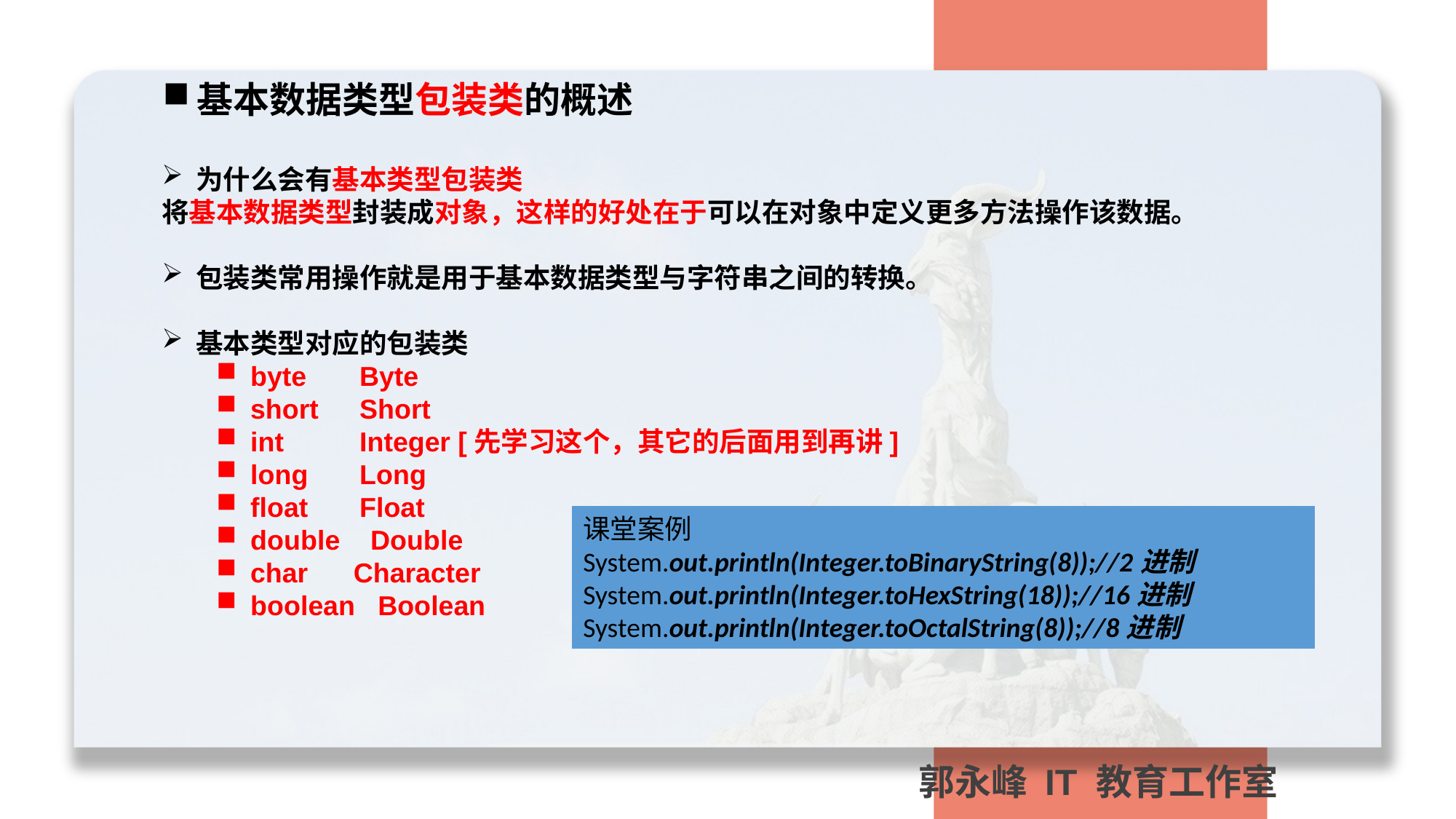

基本数据类型包装类的概述
为什么会有基本类型包装类
将基本数据类型封装成对象，这样的好处在于可以在对象中定义更多方法操作该数据。

包装类常用操作就是用于基本数据类型与字符串之间的转换。

基本类型对应的包装类
byte 	Byte
short 	Short
int 	Integer [先学习这个，其它的后面用到再讲]
long	Long
float	Float
double    Double
char      Character
boolean   Boolean
课堂案例
System.out.println(Integer.toBinaryString(8));//2进制
System.out.println(Integer.toHexString(18));//16进制
System.out.println(Integer.toOctalString(8));//8进制